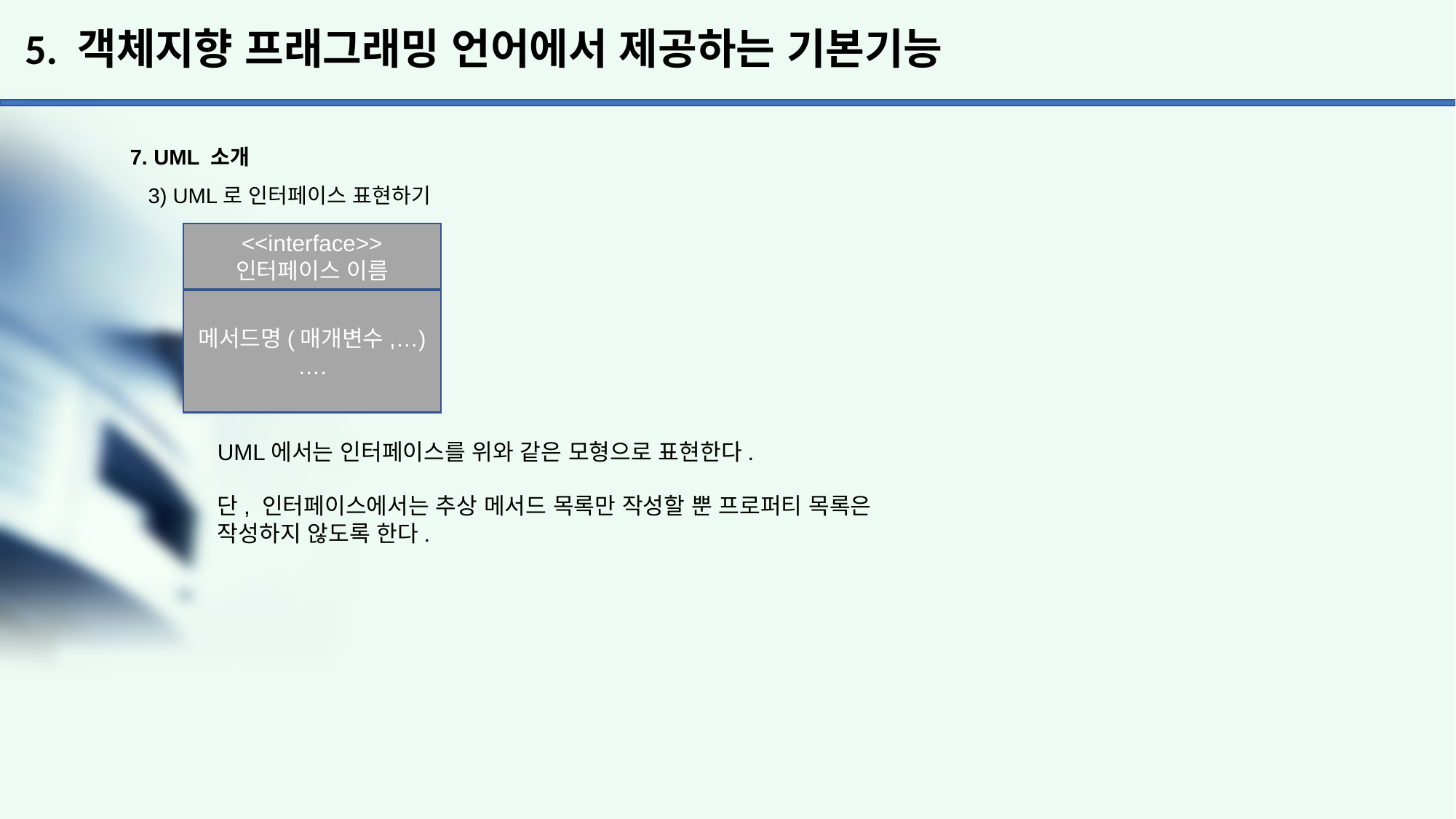

# 5. 객체지향 프래그래밍 언어에서 제공하는 기본기능
7. UML 소개
   3) UML로 인터페이스 표현하기
<<interface>>
인터페이스 이름
메서드명(매개변수,…)
….
UML에서는 인터페이스를 위와 같은 모형으로 표현한다.

단, 인터페이스에서는 추상 메서드 목록만 작성할 뿐 프로퍼티 목록은
작성하지 않도록 한다.